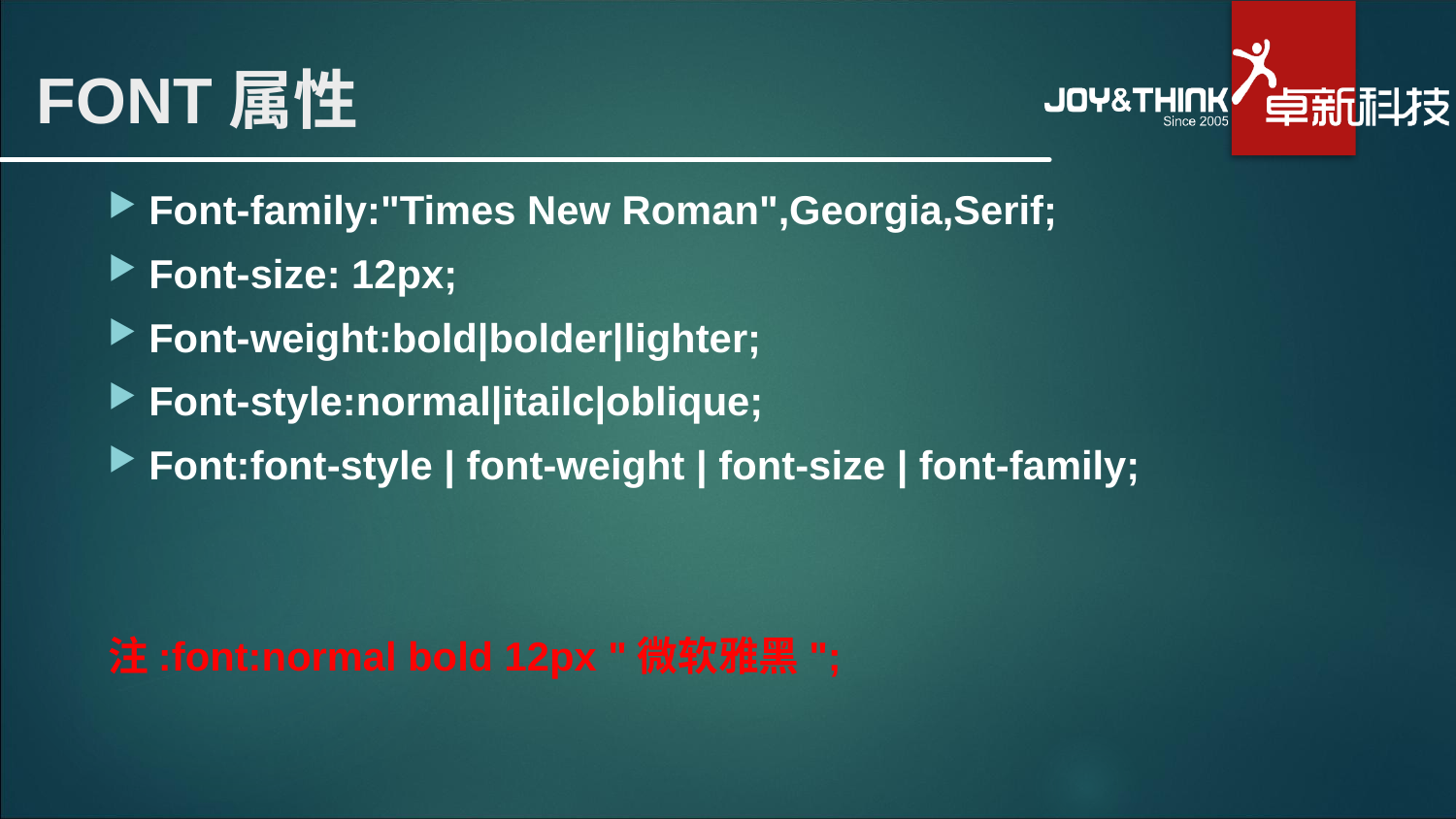

# FONT属性
Font-family:"Times New Roman",Georgia,Serif;
Font-size: 12px;
Font-weight:bold|bolder|lighter;
Font-style:normal|itailc|oblique;
Font:font-style | font-weight | font-size | font-family;

注:font:normal bold 12px "微软雅黑";